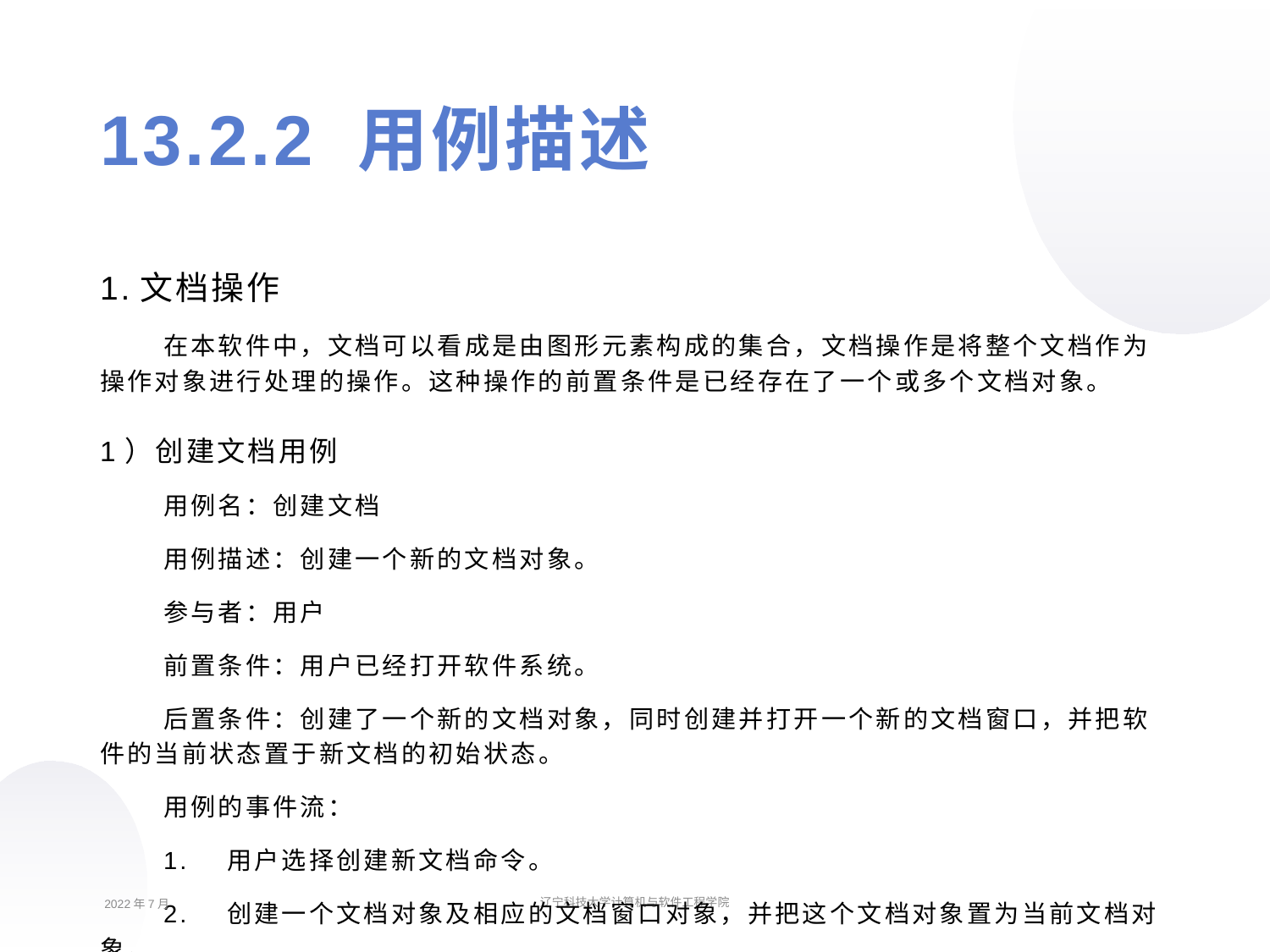

13.2.2 用例描述
1.文档操作
在本软件中，文档可以看成是由图形元素构成的集合，文档操作是将整个文档作为操作对象进行处理的操作。这种操作的前置条件是已经存在了一个或多个文档对象。
1）创建文档用例
用例名：创建文档
用例描述：创建一个新的文档对象。
参与者：用户
前置条件：用户已经打开软件系统。
后置条件：创建了一个新的文档对象，同时创建并打开一个新的文档窗口，并把软件的当前状态置于新文档的初始状态。
用例的事件流：
1.	用户选择创建新文档命令。
2.	创建一个文档对象及相应的文档窗口对象，并把这个文档对象置为当前文档对象。

2022年7月
辽宁科技大学计算机与软件工程学院
9